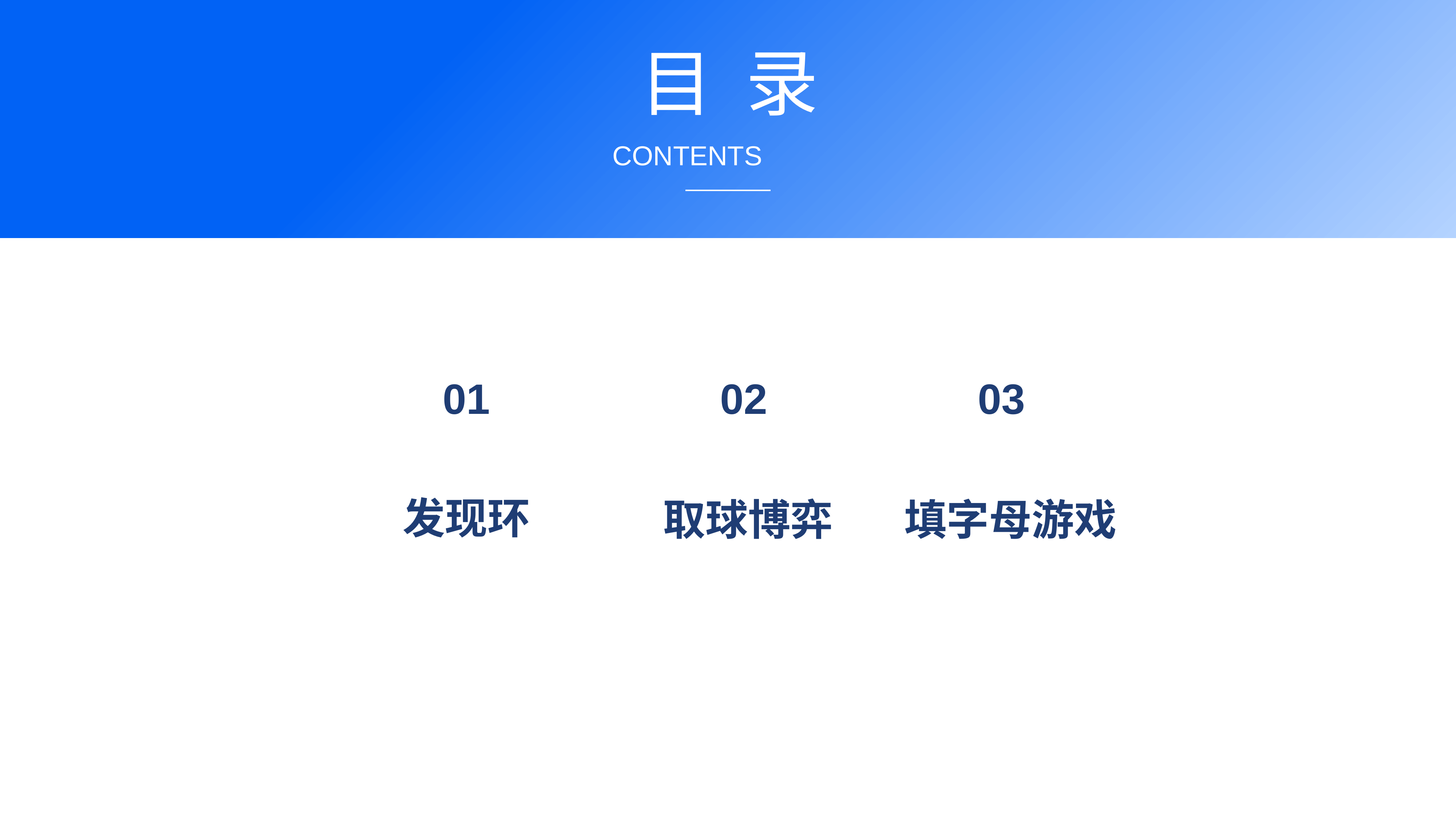

目  录
CONTENTS
01
02
03
发现环
取球博弈
填字母游戏